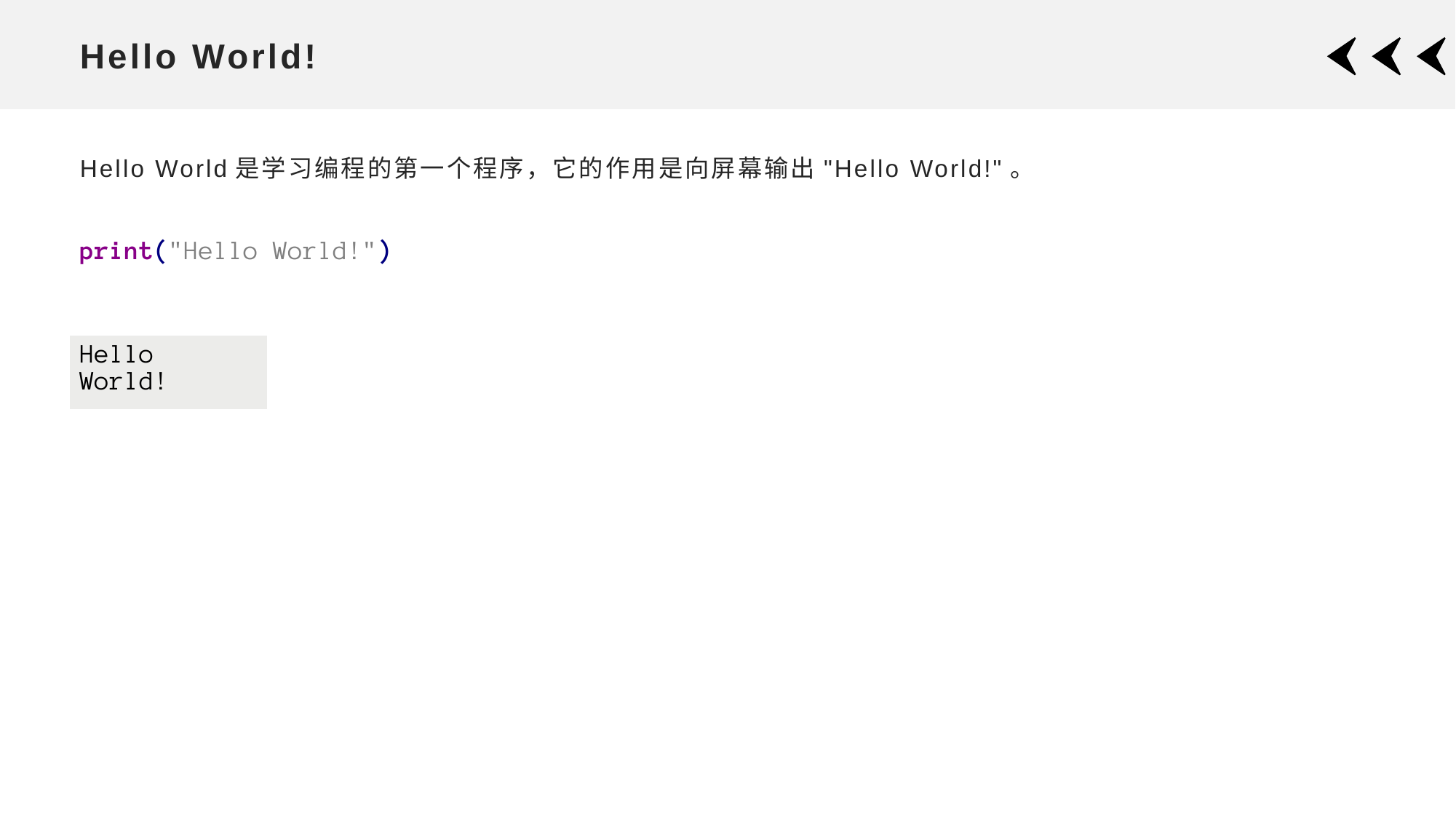

# Hello World!
Hello World是学习编程的第一个程序，它的作用是向屏幕输出"Hello World!"。
print("Hello World!")
| Hello World! |
| --- |